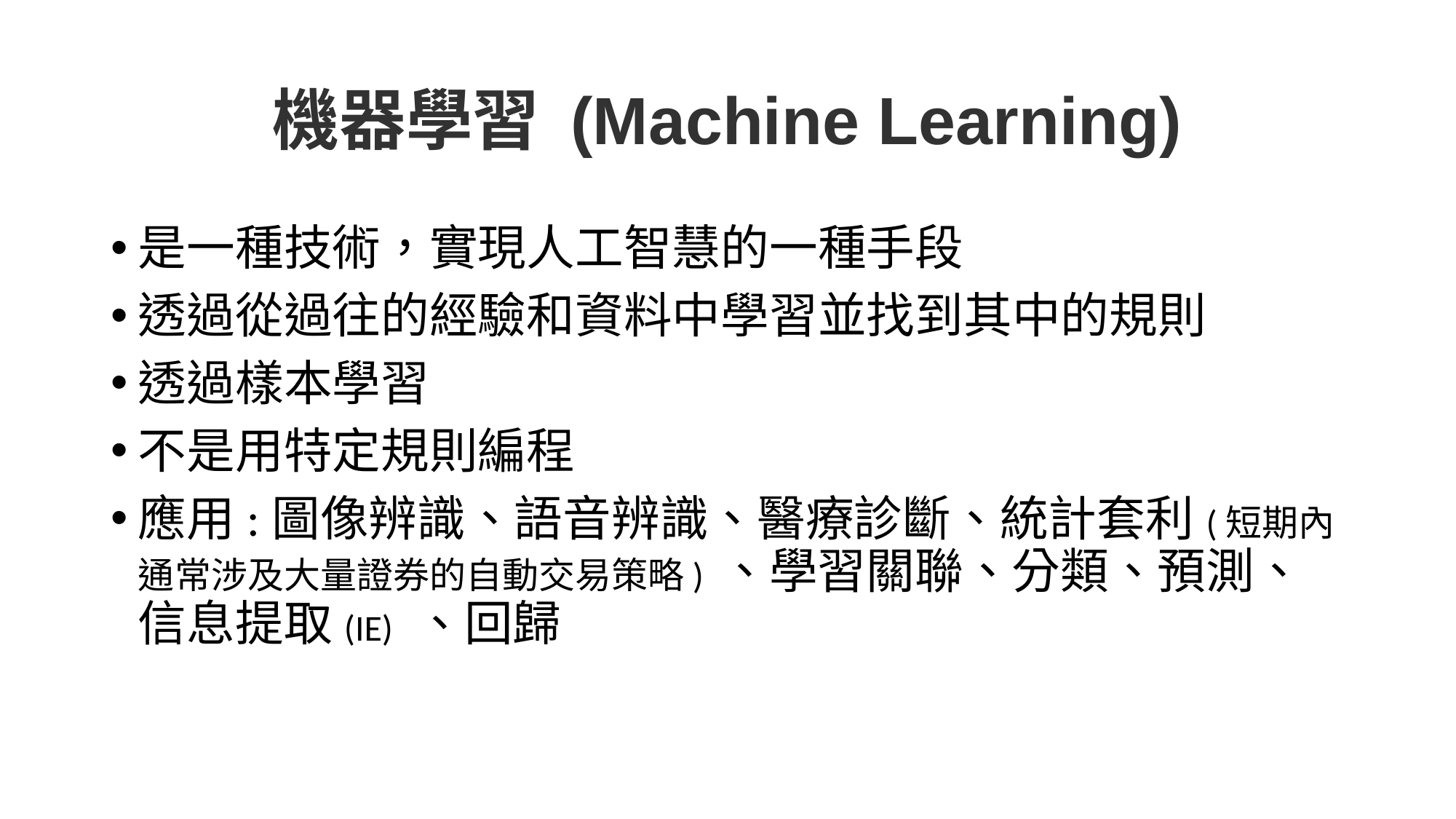

# 機器學習 (Machine Learning)
是一種技術，實現人工智慧的一種手段
透過從過往的經驗和資料中學習並找到其中的規則
透過樣本學習
不是用特定規則編程
應用:圖像辨識、語音辨識、醫療診斷、統計套利(短期內通常涉及大量證券的自動交易策略) 、學習關聯、分類、預測、信息提取(IE) 、回歸